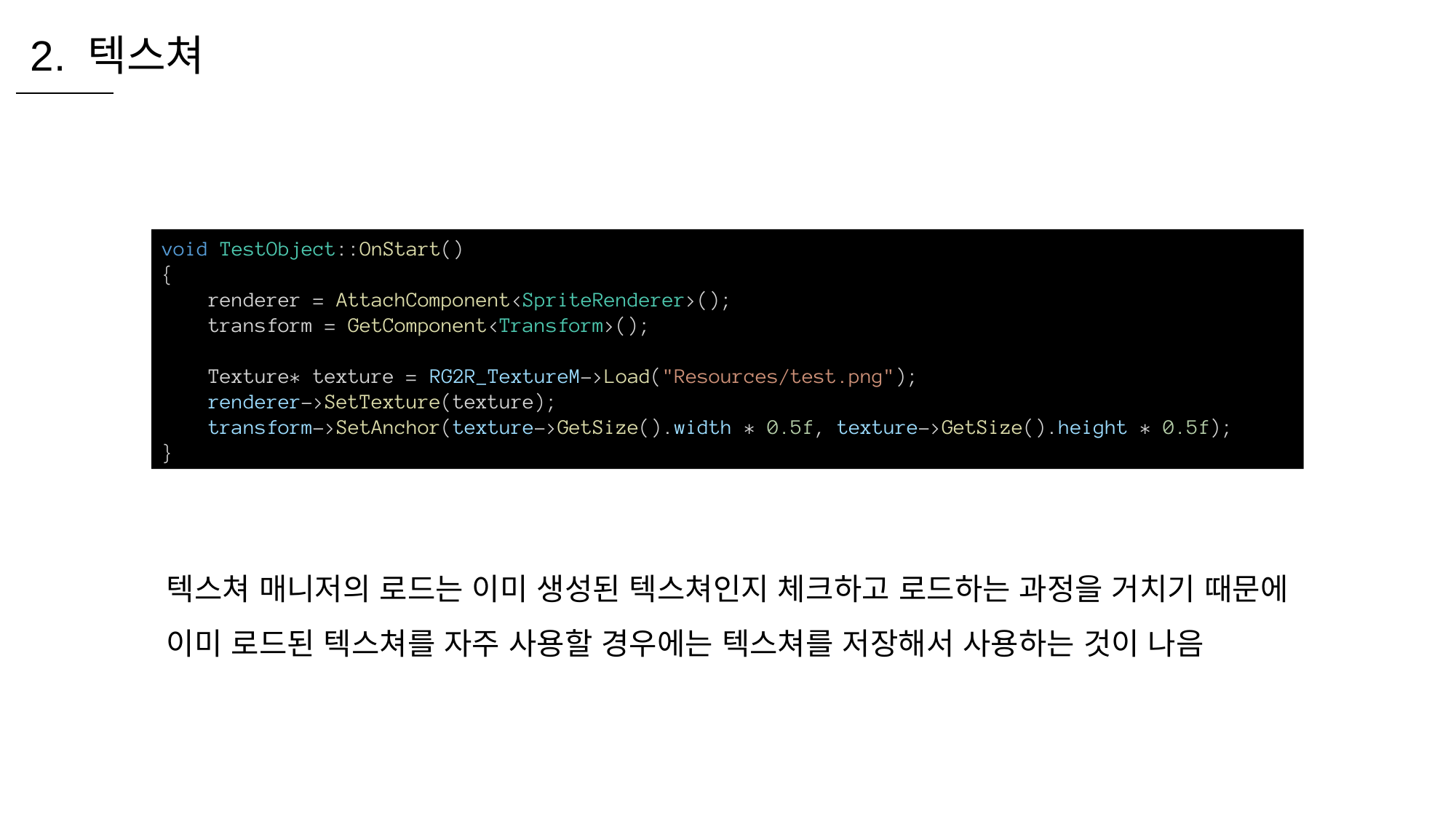

2. 텍스쳐
void TestObject::OnStart()
{
    renderer = AttachComponent<SpriteRenderer>();
    transform = GetComponent<Transform>();
    Texture* texture = RG2R_TextureM->Load("Resources/test.png");
    renderer->SetTexture(texture);
    transform->SetAnchor(texture->GetSize().width * 0.5f, texture->GetSize().height * 0.5f);
}
텍스쳐 매니저의 로드는 이미 생성된 텍스쳐인지 체크하고 로드하는 과정을 거치기 때문에
이미 로드된 텍스쳐를 자주 사용할 경우에는 텍스쳐를 저장해서 사용하는 것이 나음